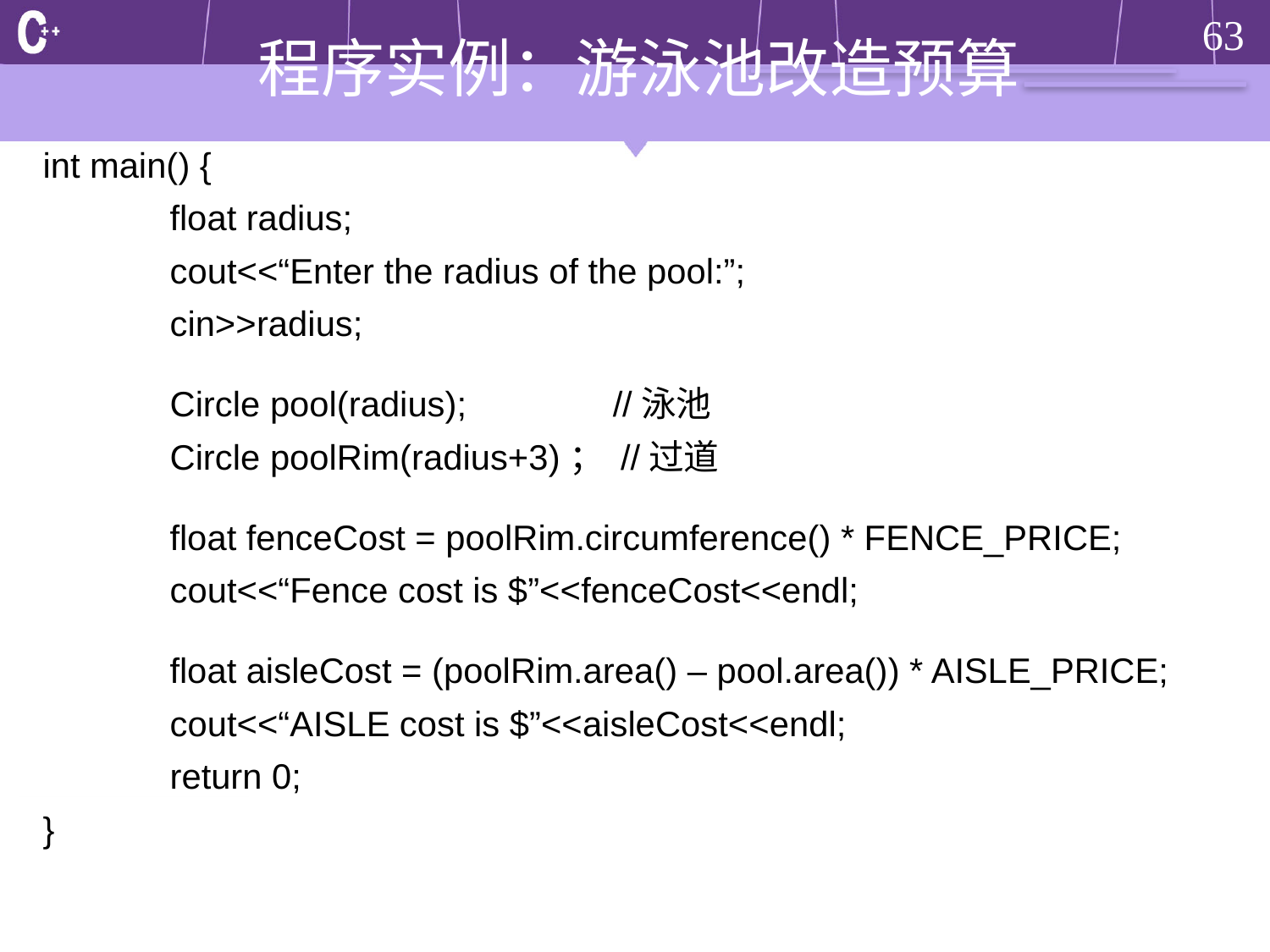

# 程序实例：游泳池改造预算
int main() {
	float radius;
	cout<<“Enter the radius of the pool:”;
	cin>>radius;

	Circle pool(radius);               //泳池
	Circle poolRim(radius+3)； //过道

	float fenceCost = poolRim.circumference() * FENCE_PRICE;
	cout<<“Fence cost is $”<<fenceCost<<endl;

	float aisleCost = (poolRim.area() – pool.area()) * AISLE_PRICE;
	cout<<“AISLE cost is $”<<aisleCost<<endl;
	return 0;
}